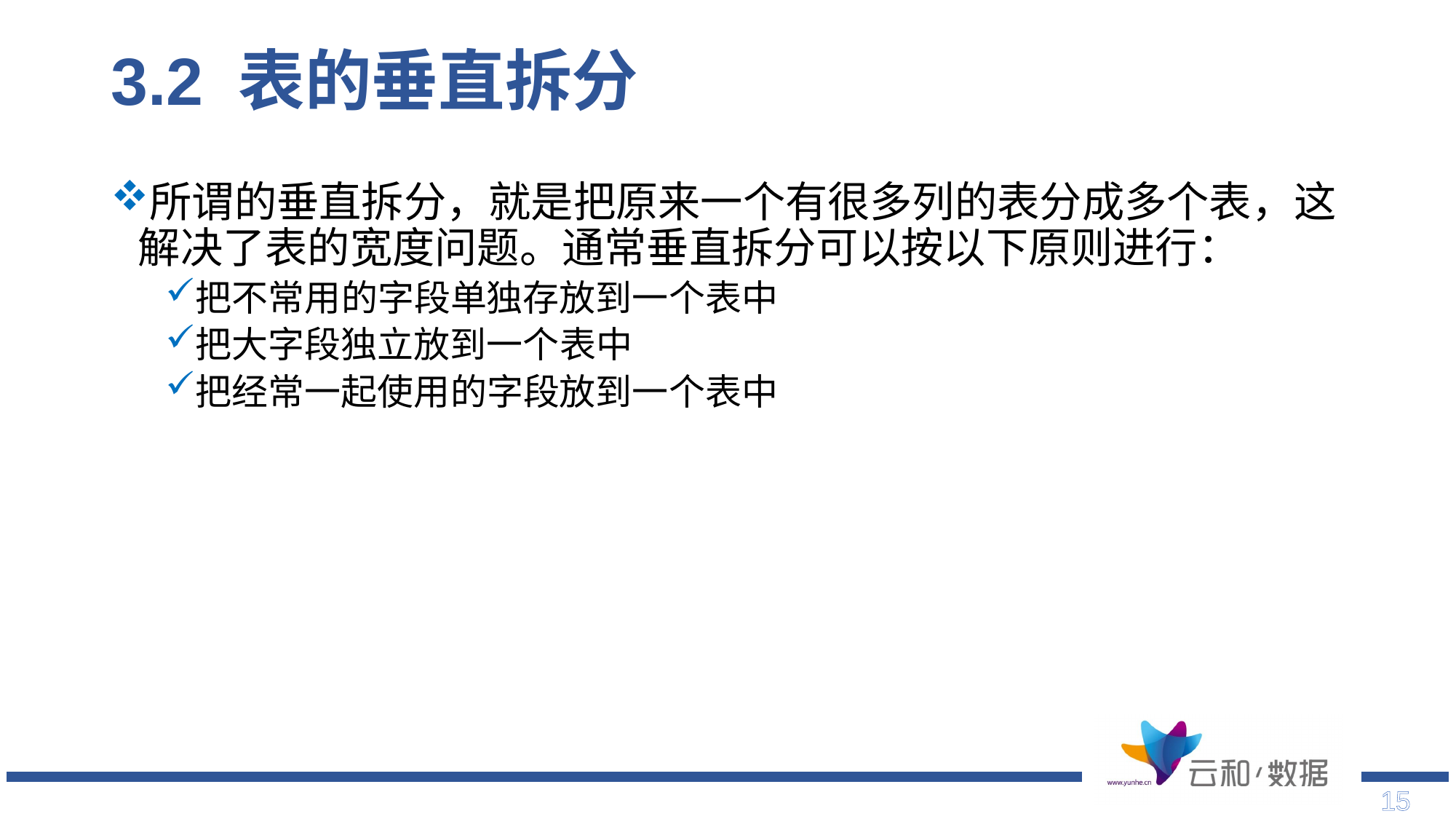

# 3.2 表的垂直拆分
所谓的垂直拆分，就是把原来一个有很多列的表分成多个表，这解决了表的宽度问题。通常垂直拆分可以按以下原则进行：
把不常用的字段单独存放到一个表中
把大字段独立放到一个表中
把经常一起使用的字段放到一个表中